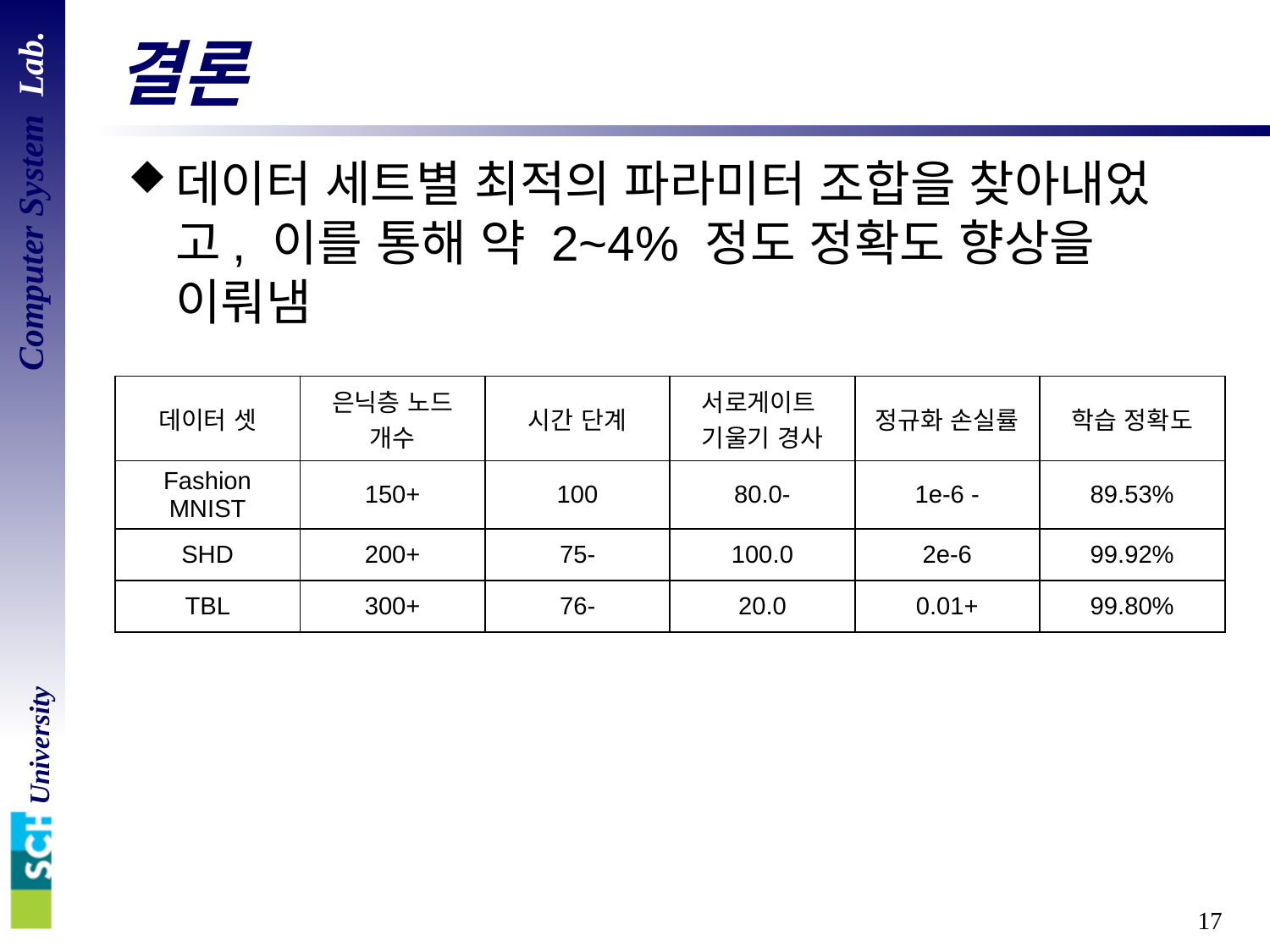

# 결론
데이터 세트별 최적의 파라미터 조합을 찾아내었고, 이를 통해 약 2~4% 정도 정확도 향상을 이뤄냄
| 데이터 셋 | 은닉층 노드 개수 | 시간 단계 | 서로게이트 기울기 경사 | 정규화 손실률 | 학습 정확도 |
| --- | --- | --- | --- | --- | --- |
| Fashion MNIST | 150+ | 100 | 80.0- | 1e-6 - | 89.53% |
| SHD | 200+ | 75- | 100.0 | 2e-6 | 99.92% |
| TBL | 300+ | 76- | 20.0 | 0.01+ | 99.80% |